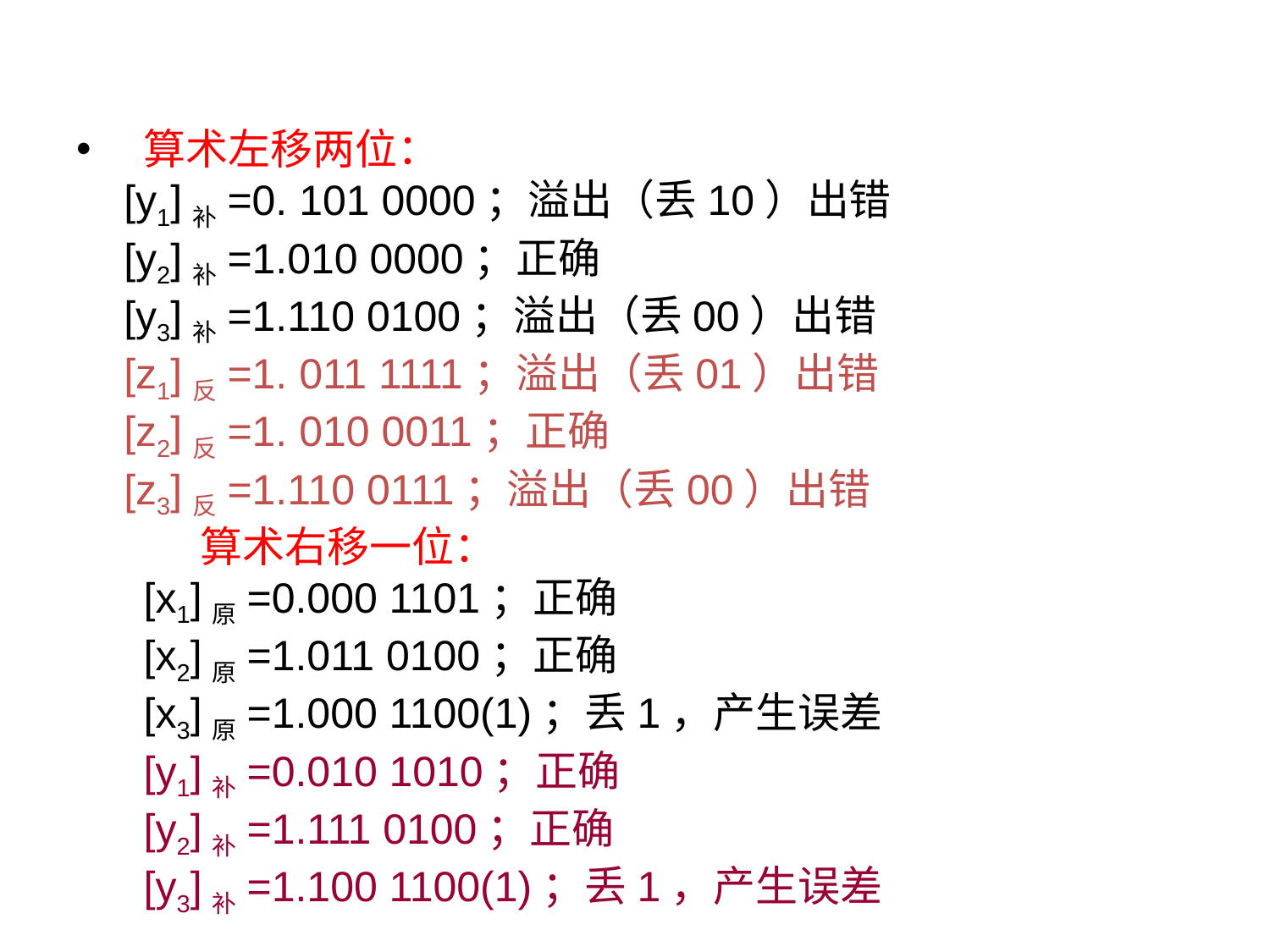

算术左移两位：
[y1]补=0. 101 0000；溢出（丢10）出错
[y2]补=1.010 0000；正确
[y3]补=1.110 0100；溢出（丢00）出错
[z1]反=1. 011 1111；溢出（丢01）出错
[z2]反=1. 010 0011；正确
[z3]反=1.110 0111；溢出（丢00）出错
        算术右移一位：
 [x1]原=0.000 1101；正确
 [x2]原=1.011 0100；正确
 [x3]原=1.000 1100(1)；丢1，产生误差
 [y1]补=0.010 1010；正确
 [y2]补=1.111 0100；正确
 [y3]补=1.100 1100(1)；丢1，产生误差